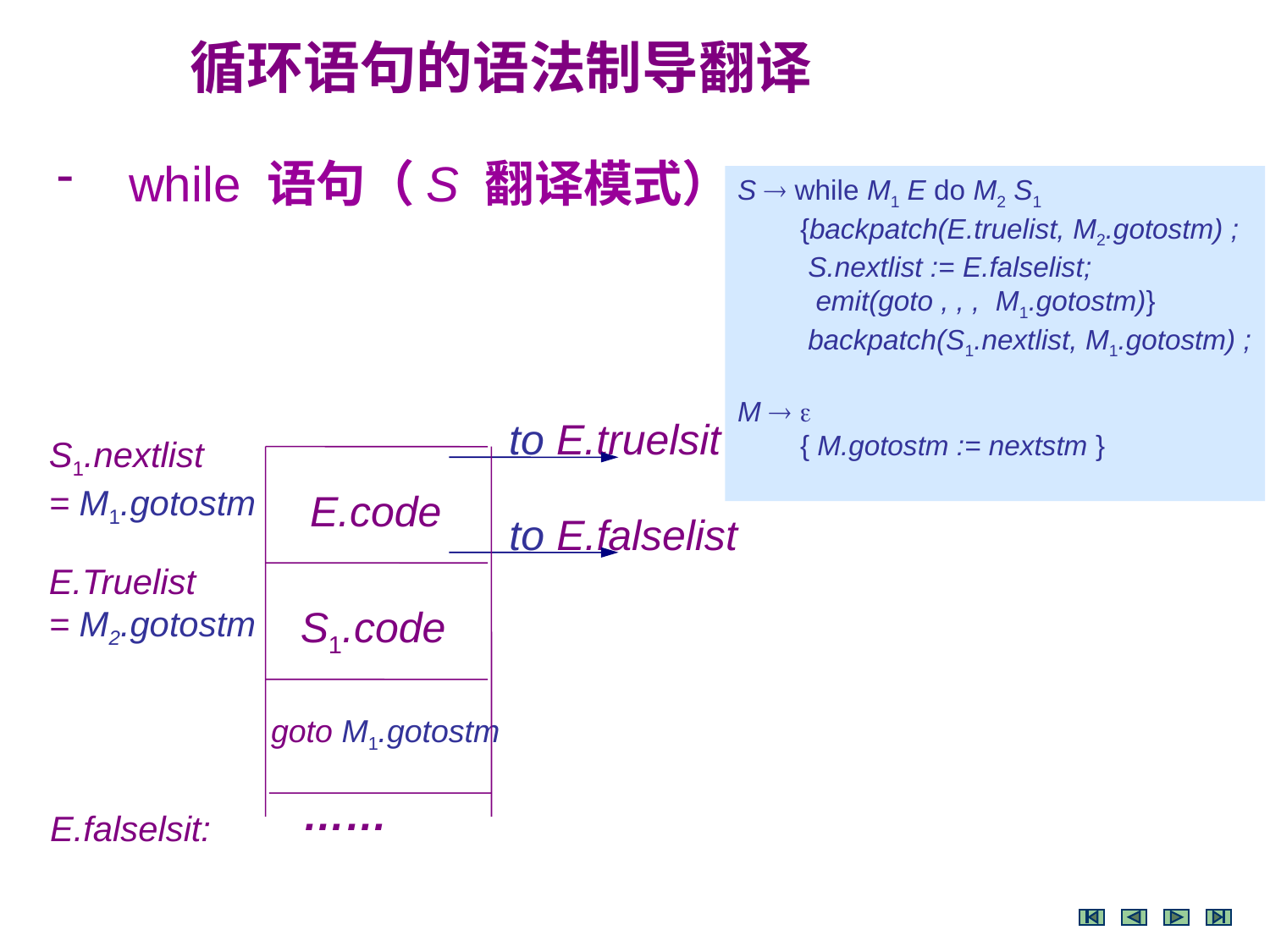

循环语句的语法制导翻译
   while 语句（S 翻译模式）
S → while M1 E do M2 S1
        {backpatch(E.truelist, M2.gotostm) ;
         S.nextlist := E.falselist;
          emit(goto , , ,  M1.gotostm)}
         backpatch(S1.nextlist, M1.gotostm) ;
M → ε
        { M.gotostm := nextstm }

to E.truelsit
S1.nextlist
= M1.gotostm

E.code
to E.falselist

E.Truelist
= M2.gotostm

S1.code

goto M1.gotostm
……

E.falselsit: